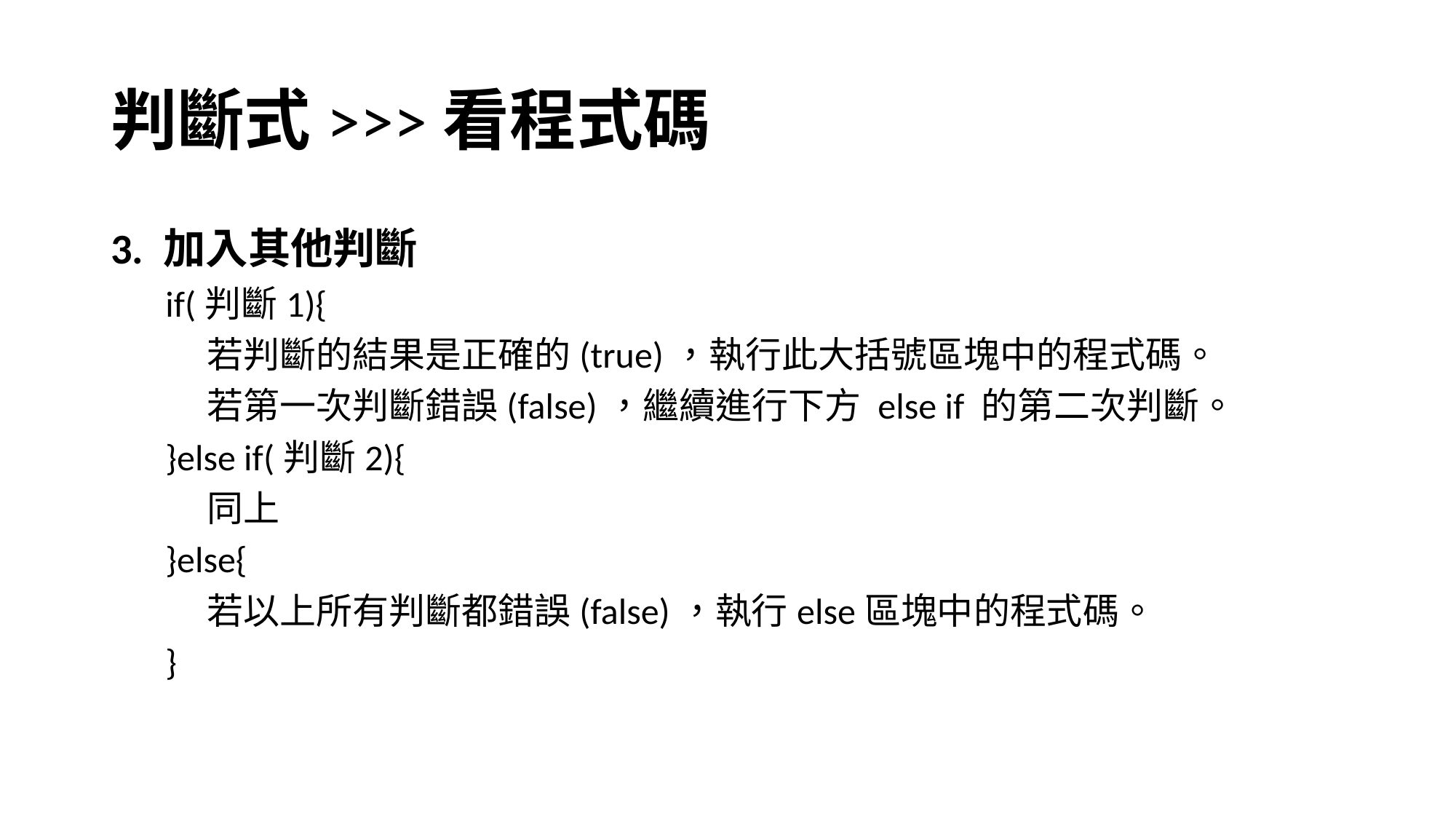

# 判斷式>>>看程式碼
3. 加入其他判斷
if(判斷1){
    若判斷的結果是正確的(true)，執行此大括號區塊中的程式碼。
    若第一次判斷錯誤(false)，繼續進行下方 else if 的第二次判斷。
}else if(判斷2){
    同上
}else{
    若以上所有判斷都錯誤(false)，執行else區塊中的程式碼。
}